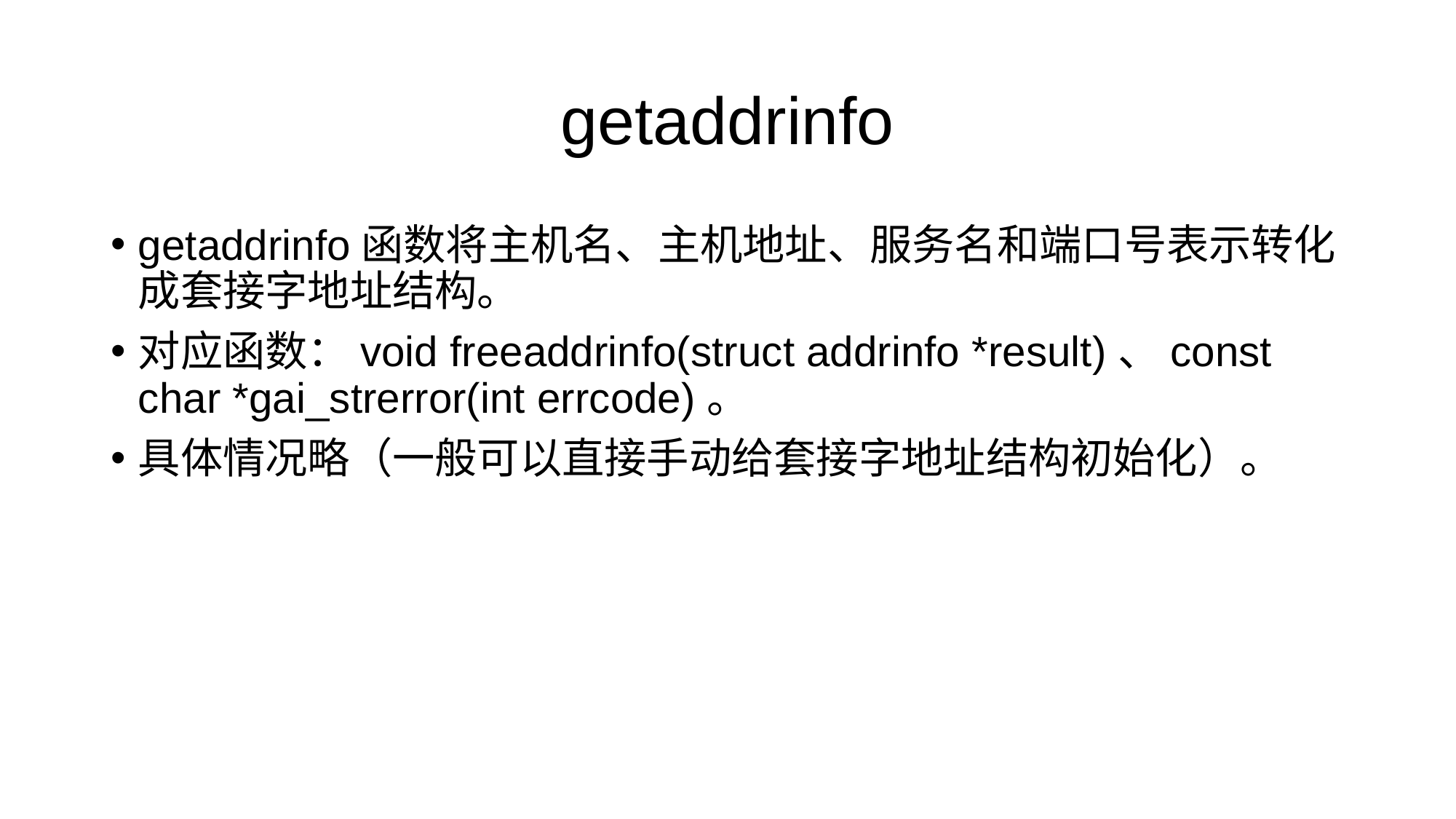

# getaddrinfo
getaddrinfo函数将主机名、主机地址、服务名和端口号表示转化成套接字地址结构。
对应函数：void freeaddrinfo(struct addrinfo *result)、const char *gai_strerror(int errcode)。
具体情况略（一般可以直接手动给套接字地址结构初始化）。